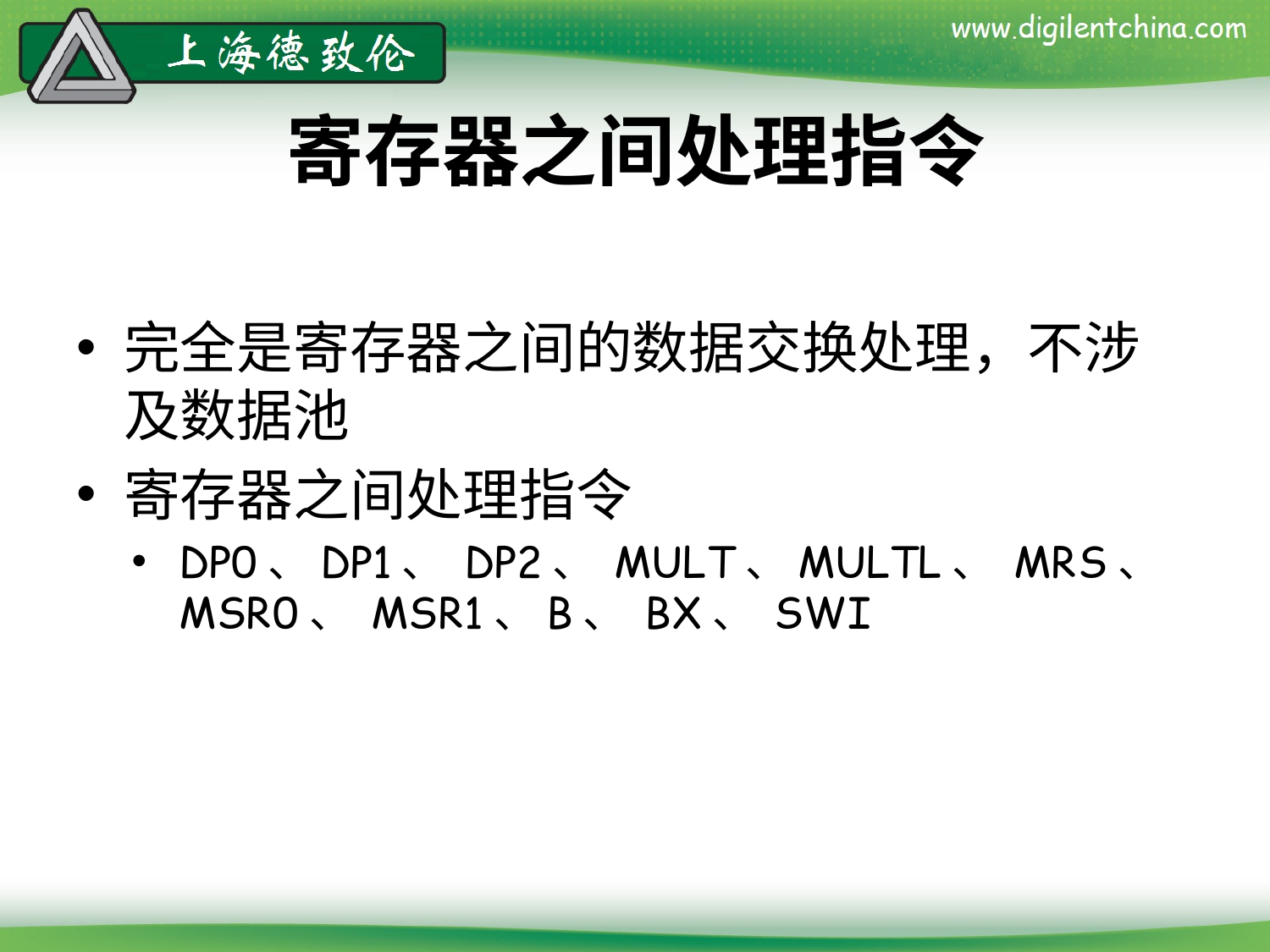

# 寄存器之间处理指令
完全是寄存器之间的数据交换处理，不涉及数据池
寄存器之间处理指令
DP0、DP1、 DP2、 MULT、MULTL、 MRS、MSR0、 MSR1、B、 BX、 SWI